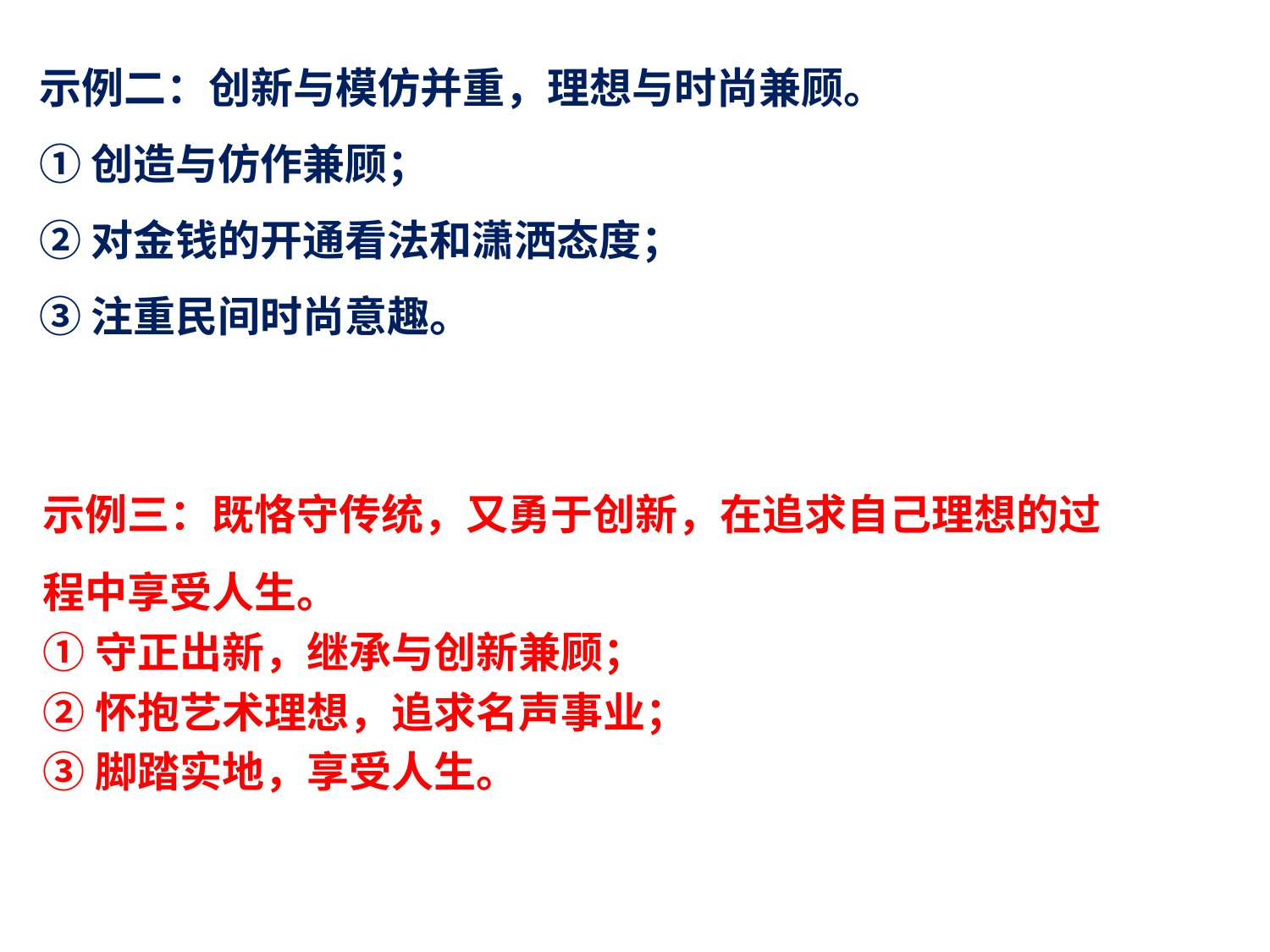

示例二：创新与模仿并重，理想与时尚兼顾。
①创造与仿作兼顾；
②对金钱的开通看法和潇洒态度；
③注重民间时尚意趣。
示例三：既恪守传统，又勇于创新，在追求自己理想的过

程中享受人生。
①守正出新，继承与创新兼顾；
②怀抱艺术理想，追求名声事业；
③脚踏实地，享受人生。